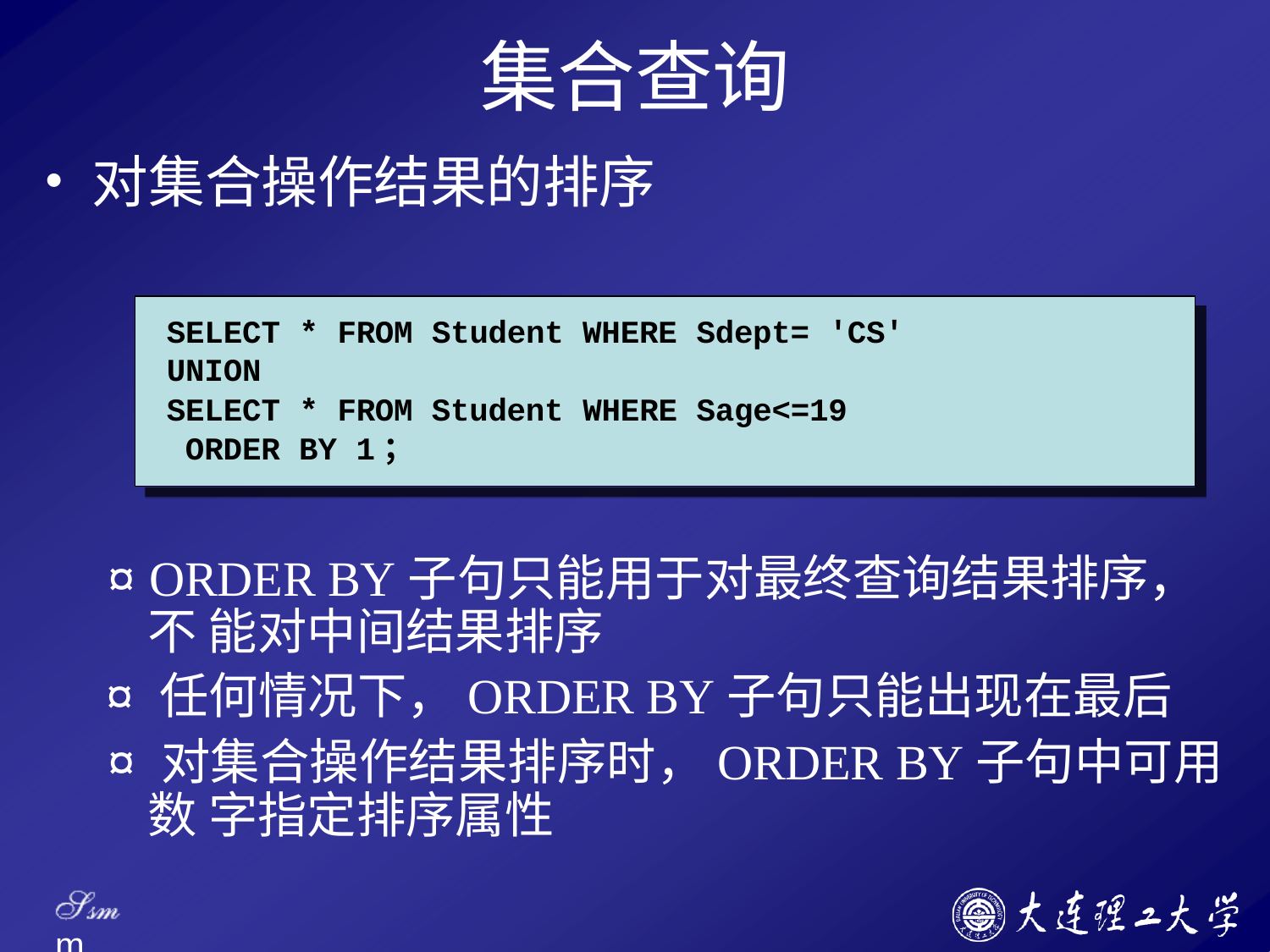

# 集合查询
对集合操作结果的排序

SELECT * FROM Student WHERE Sdept= 'CS'
UNION
SELECT * FROM Student WHERE Sage<=19  ORDER BY 1；

SELECT * FROM Student WHERE Sdept= 'CS' ORDER BY Sno
UNION
SELECT * FROM Student WHERE Sage<=19 ORDER BY Sno；
¤ ORDER BY子句只能用于对最终查询结果排序，不 能对中间结果排序
¤ 任何情况下，ORDER BY子句只能出现在最后
¤ 对集合操作结果排序时，ORDER BY子句中可用数 字指定排序属性

Ssm